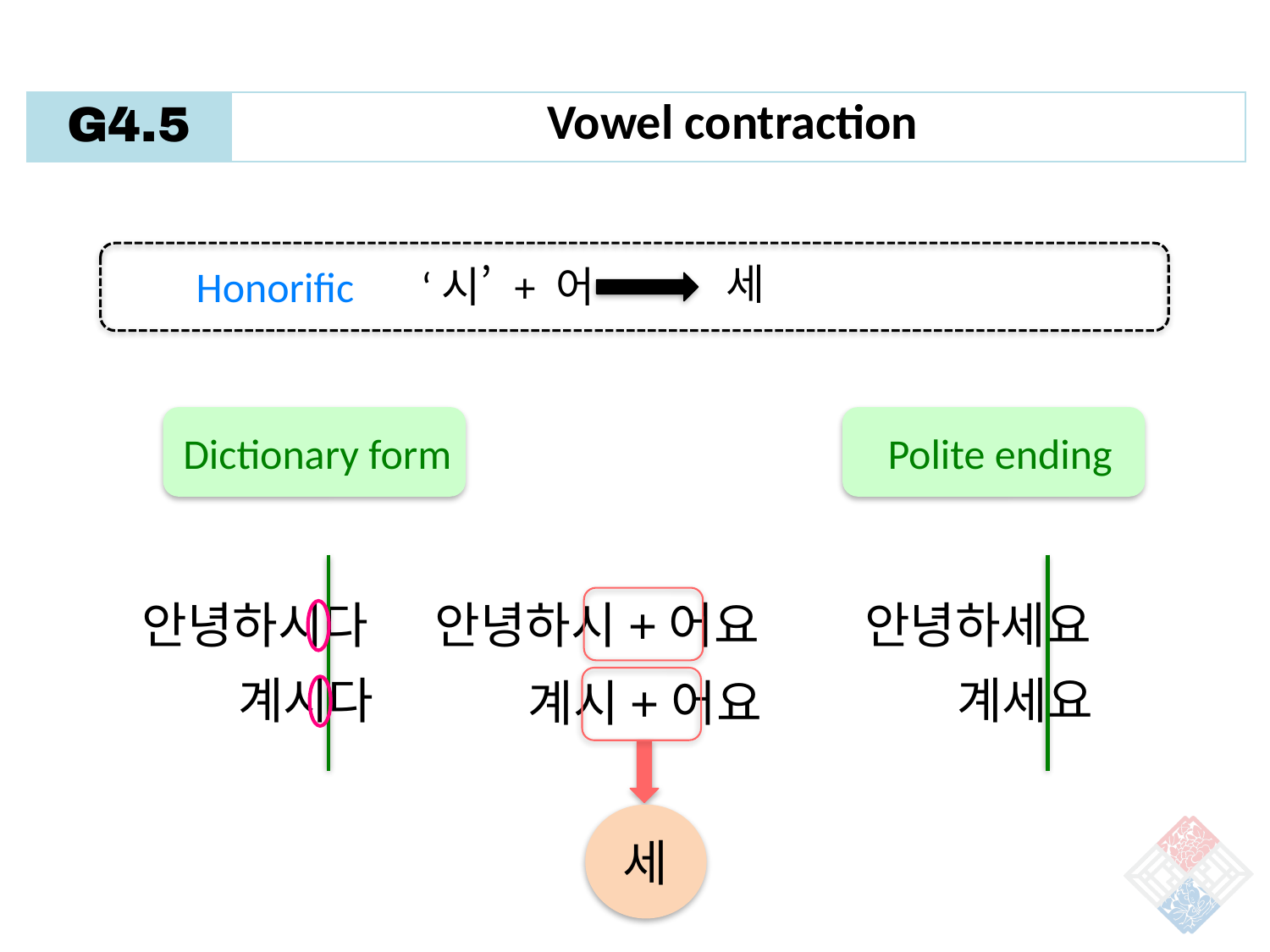

| G4.5 | Vowel contraction |
| --- | --- |

세
Honorific       ‘시’ + 어

Dictionary form
Polite ending
안녕하시다
안녕하시+어요

안녕하세요

계시다
계세요
계시+어요

세